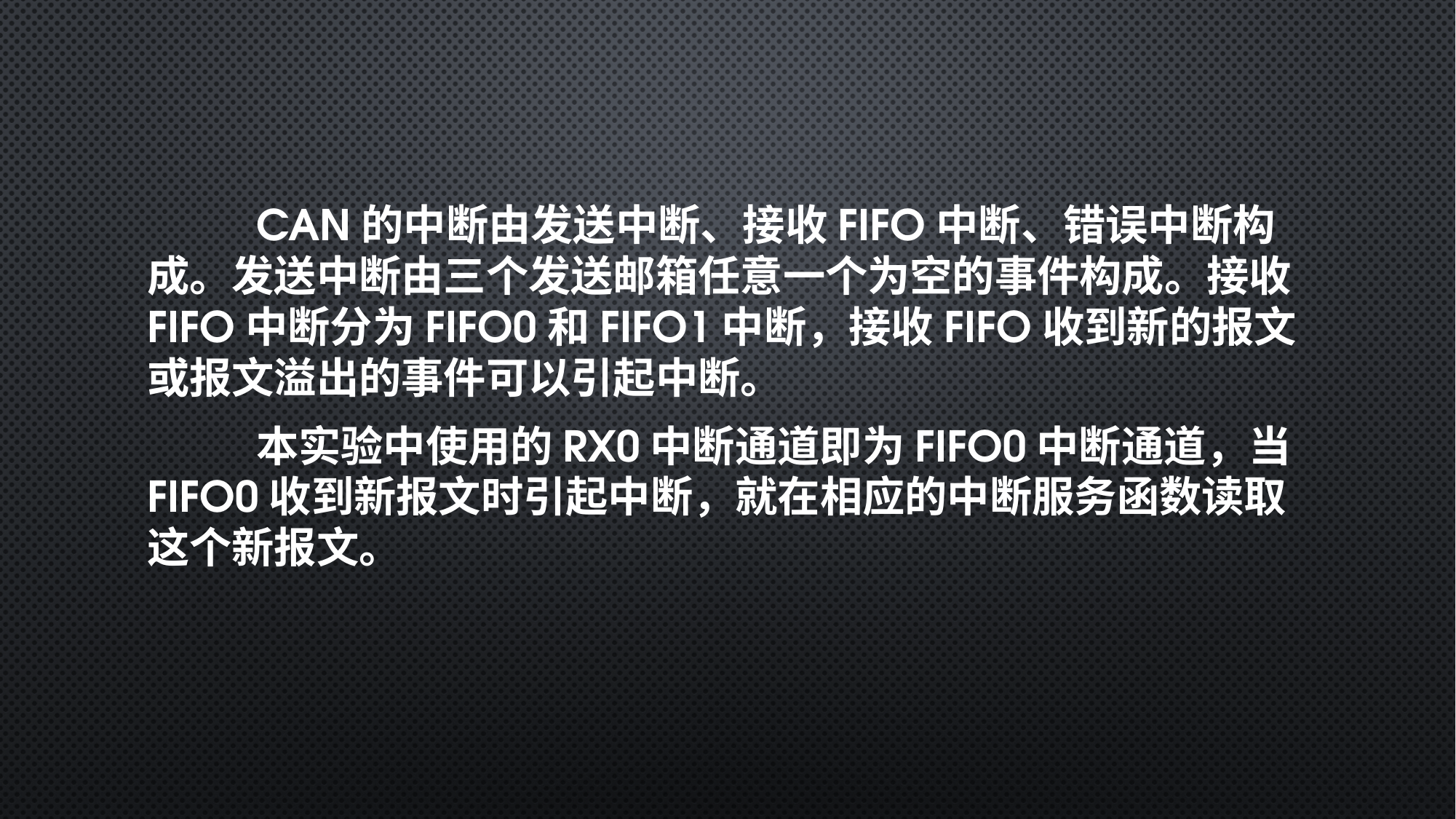

CAN的中断由发送中断、接收FIFO中断、错误中断构成。发送中断由三个发送邮箱任意一个为空的事件构成。接收FIFO中断分为FIFO0和FIFO1中断，接收FIFO收到新的报文或报文溢出的事件可以引起中断。
	本实验中使用的RX0中断通道即为FIFO0中断通道，当FIFO0收到新报文时引起中断，就在相应的中断服务函数读取这个新报文。